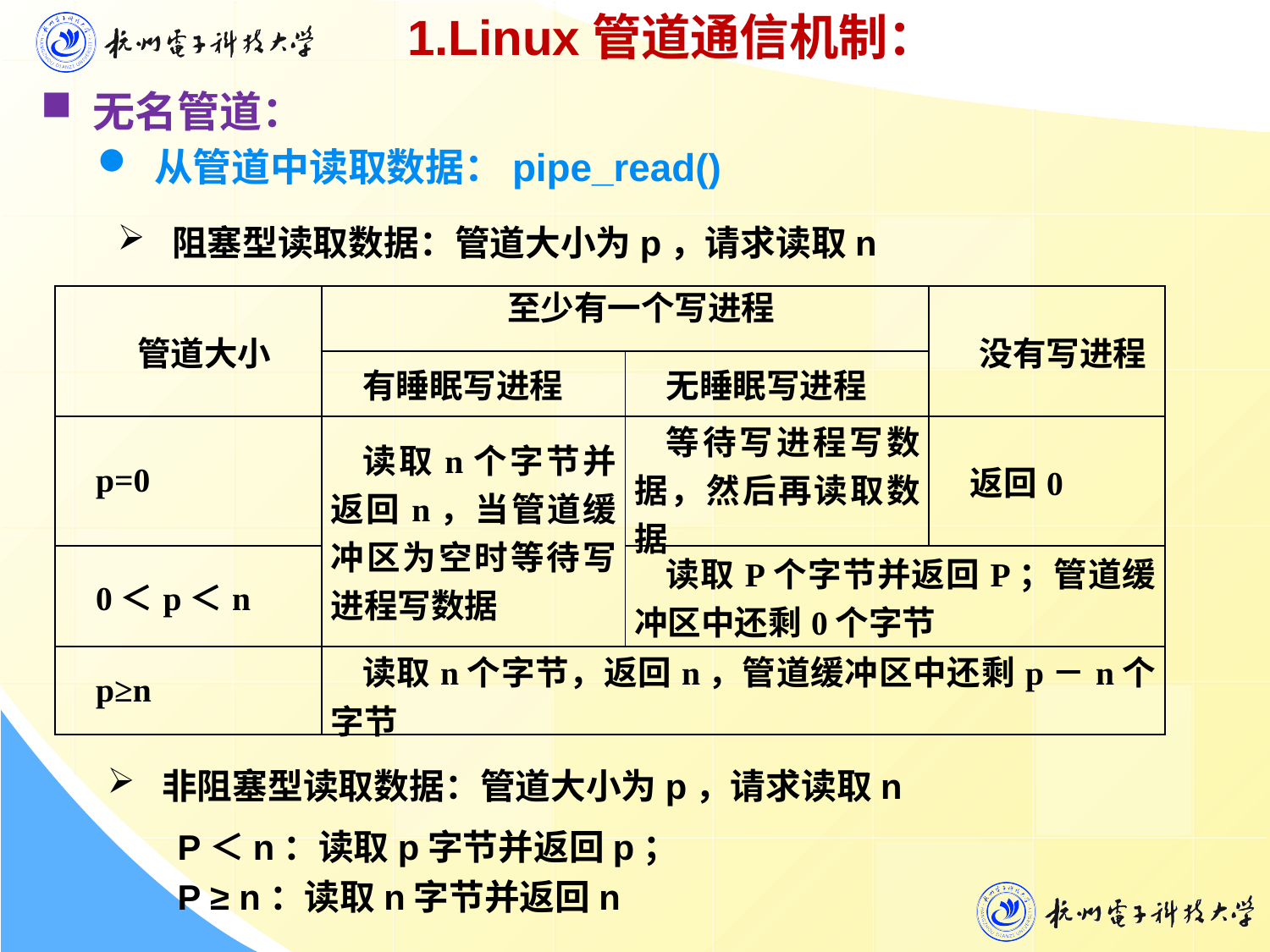

1.Linux管道通信机制：
 无名管道：
 从管道中读取数据：pipe_read()
  阻塞型读取数据：管道大小为p，请求读取n
| 管道大小 | 至少有一个写进程 |  | 没有写进程 |
| --- | --- | --- | --- |
|  | 有睡眠写进程 | 无睡眠写进程 |  |
| p=0 | 读取n个字节并返回n，当管道缓冲区为空时等待写进程写数据 | 等待写进程写数据，然后再读取数据 | 返回0 |
| 0＜p＜n |  | 读取P个字节并返回P；管道缓冲区中还剩0个字节 |  |
| p≥n | 读取n个字节，返回n，管道缓冲区中还剩p－n个字节 |  |  |
  非阻塞型读取数据：管道大小为p，请求读取n
P＜n：读取p字节并返回p；
P ≥ n：读取n字节并返回n